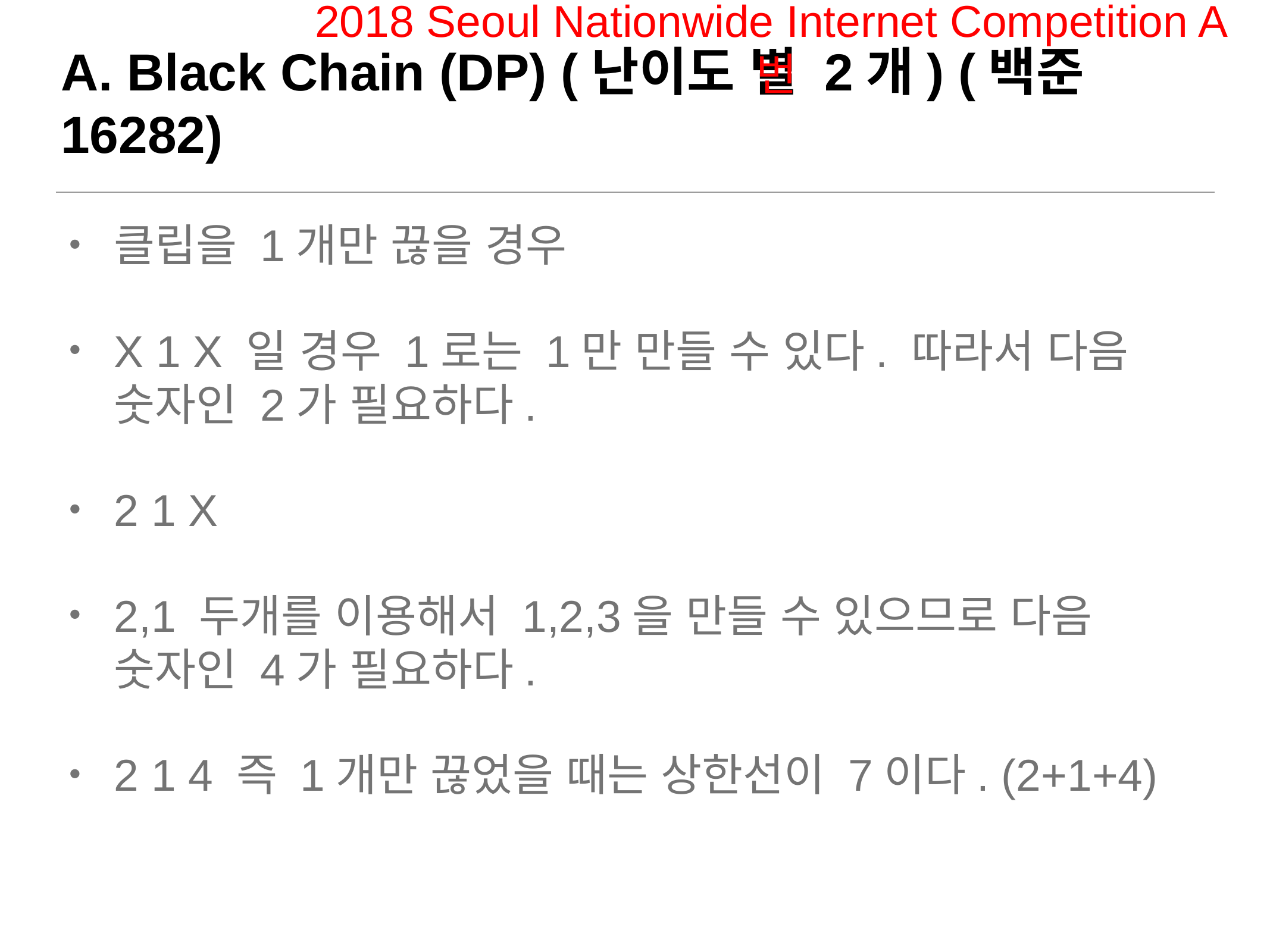

2018 Seoul Nationwide Internet Competition A번
# A. Black Chain (DP) (난이도 별 2개) (백준 16282)
클립을 1개만 끊을 경우
X 1 X 일 경우 1로는 1만 만들 수 있다. 따라서 다음 숫자인 2가 필요하다.
2 1 X
2,1 두개를 이용해서 1,2,3을 만들 수 있으므로 다음 숫자인 4가 필요하다.
2 1 4 즉 1개만 끊었을 때는 상한선이 7이다. (2+1+4)